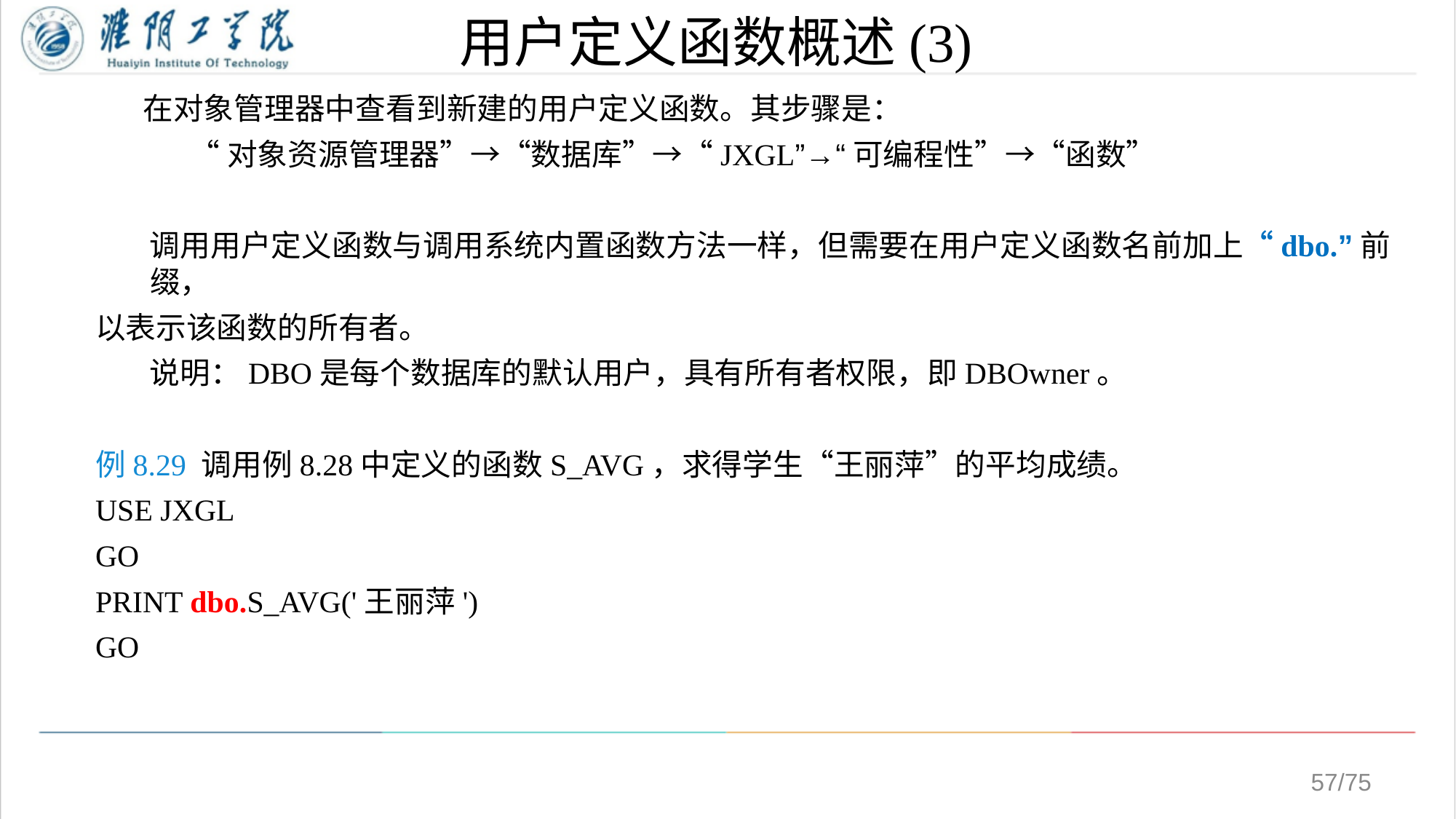

# 用户定义函数概述(3)
      在对象管理器中查看到新建的用户定义函数。其步骤是：
              “对象资源管理器”→“数据库”→“JXGL”→“可编程性”→“函数”

       调用用户定义函数与调用系统内置函数方法一样，但需要在用户定义函数名前加上“dbo.”前缀，
以表示该函数的所有者。
       说明：DBO是每个数据库的默认用户，具有所有者权限，即DBOwner。

例8.29 调用例8.28中定义的函数S_AVG，求得学生“王丽萍”的平均成绩。
USE JXGL
GO
PRINT dbo.S_AVG('王丽萍')
GO

57/75